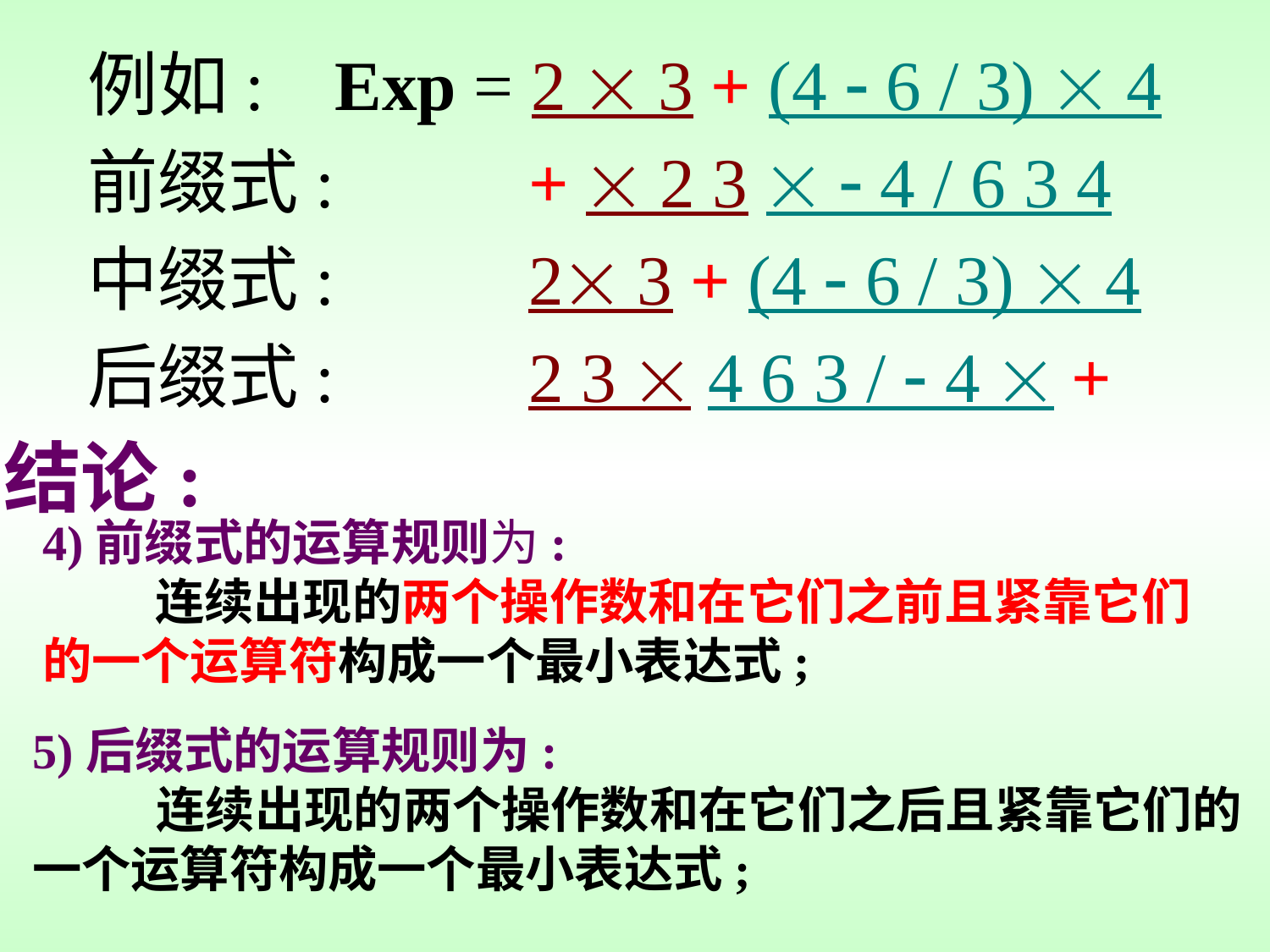

例如:    Exp = 2 × 3 + (4 − 6 / 3) × 4
前缀式:           + × 2 3 × − 4 / 6 3 4
中缀式:           2× 3 + (4 − 6 / 3) × 4
后缀式:           2 3 × 4 6 3 / − 4 × +
结论:
4)前缀式的运算规则为:
         连续出现的两个操作数和在它们之前且紧靠它们的一个运算符构成一个最小表达式;
5)后缀式的运算规则为:
          连续出现的两个操作数和在它们之后且紧靠它们的一个运算符构成一个最小表达式;